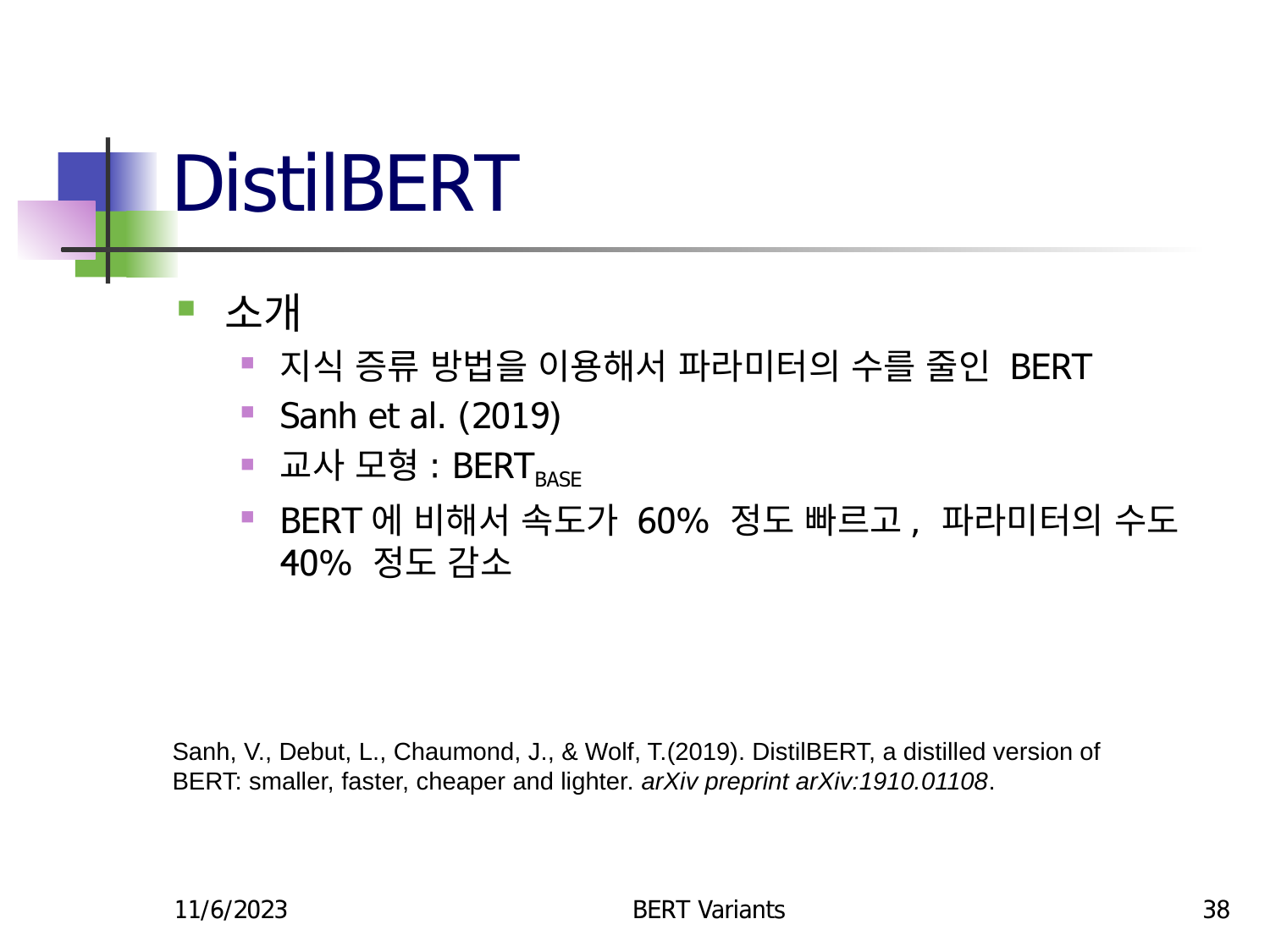

# DistilBERT
소개
지식 증류 방법을 이용해서 파라미터의 수를 줄인 BERT
Sanh et al. (2019)
교사 모형: BERTBASE
BERT에 비해서 속도가 60% 정도 빠르고, 파라미터의 수도 40% 정도 감소
Sanh, V., Debut, L., Chaumond, J., & Wolf, T.(2019). DistilBERT, a distilled version of BERT: smaller, faster, cheaper and lighter. arXiv preprint arXiv:1910.01108.
11/6/2023
BERT Variants
38